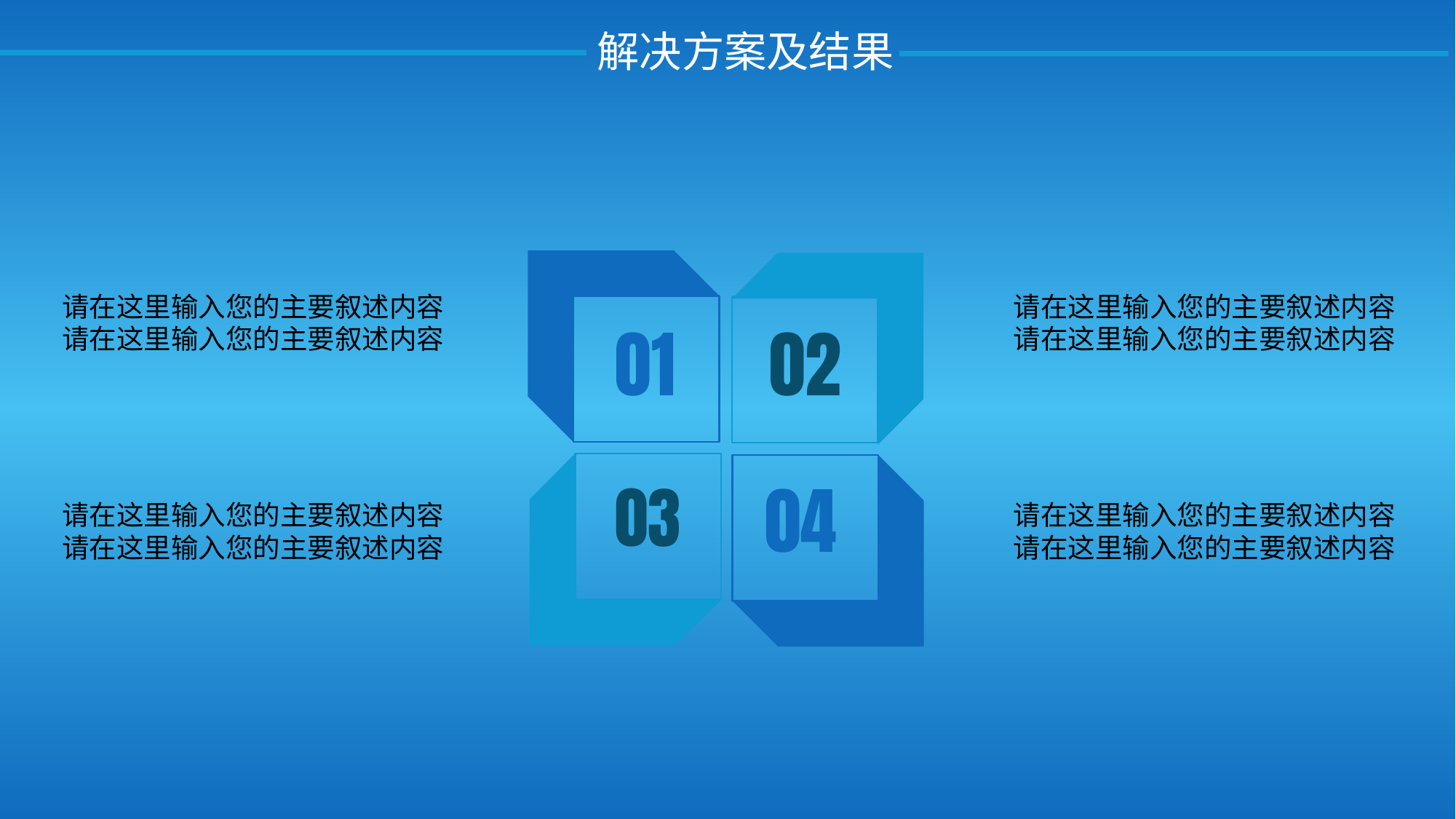

解决方案及结果

请在这里输入您的主要叙述内容
请在这里输入您的主要叙述内容

请在这里输入您的主要叙述内容
请在这里输入您的主要叙述内容

01
02

04
03
请在这里输入您的主要叙述内容
请在这里输入您的主要叙述内容

请在这里输入您的主要叙述内容
请在这里输入您的主要叙述内容